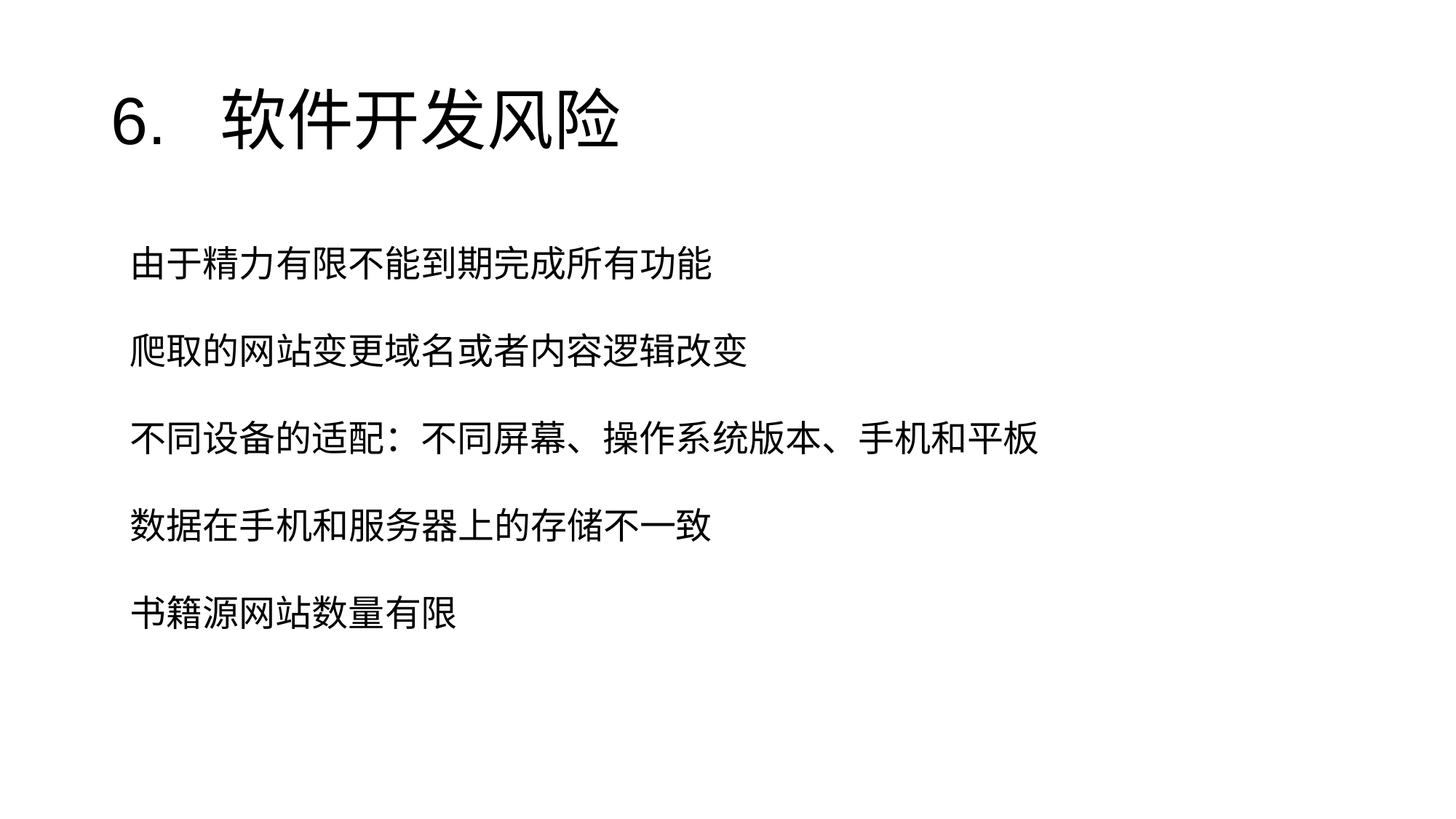

# 6.	软件开发风险
由于精力有限不能到期完成所有功能
爬取的网站变更域名或者内容逻辑改变
不同设备的适配：不同屏幕、操作系统版本、手机和平板
数据在手机和服务器上的存储不一致
书籍源网站数量有限